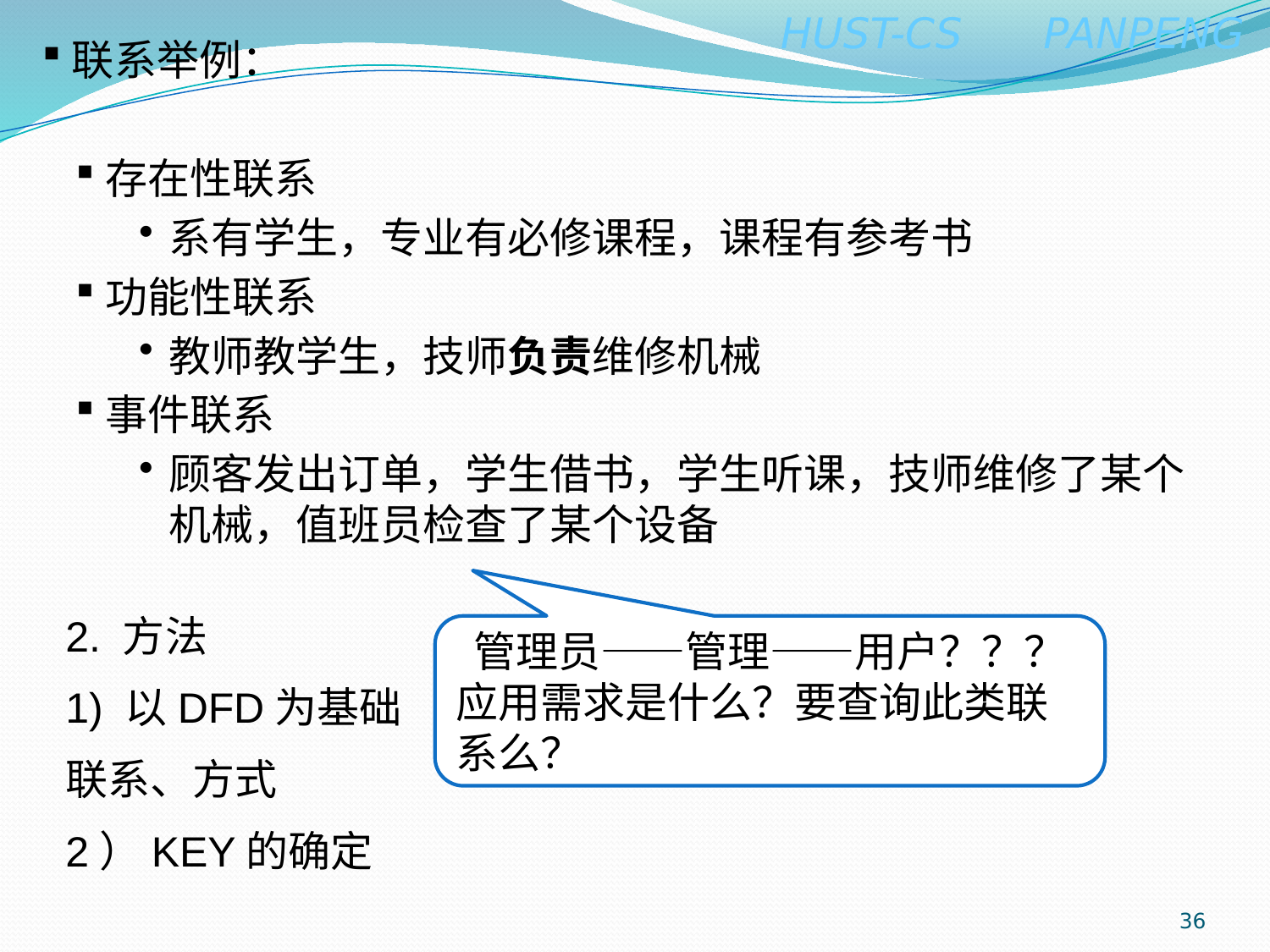

联系举例：

存在性联系
系有学生，专业有必修课程，课程有参考书
功能性联系
教师教学生，技师负责维修机械
事件联系
顾客发出订单，学生借书，学生听课，技师维修了某个机械，值班员检查了某个设备

2. 方法
1) 以DFD为基础
联系、方式
2）KEY的确定
管理员——管理——用户？？？
应用需求是什么？要查询此类联系么？
36